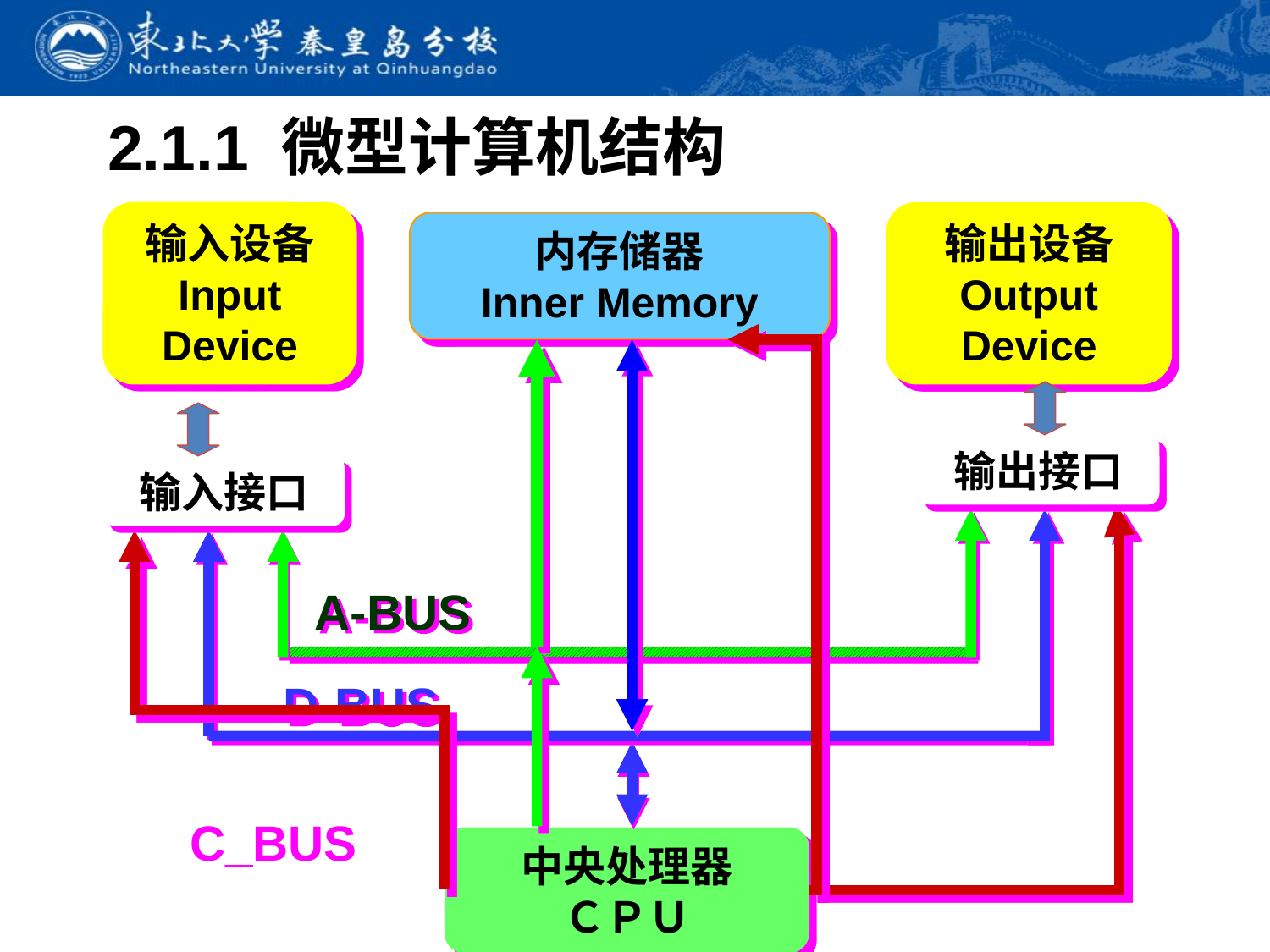

2.1.1 微型计算机结构
输入设备
Input Device
输出设备
Output Device
内存储器
Inner Memory

输出接口
输入接口

A-BUS

D-BUS

C_BUS
中央处理器
ＣＰＵ